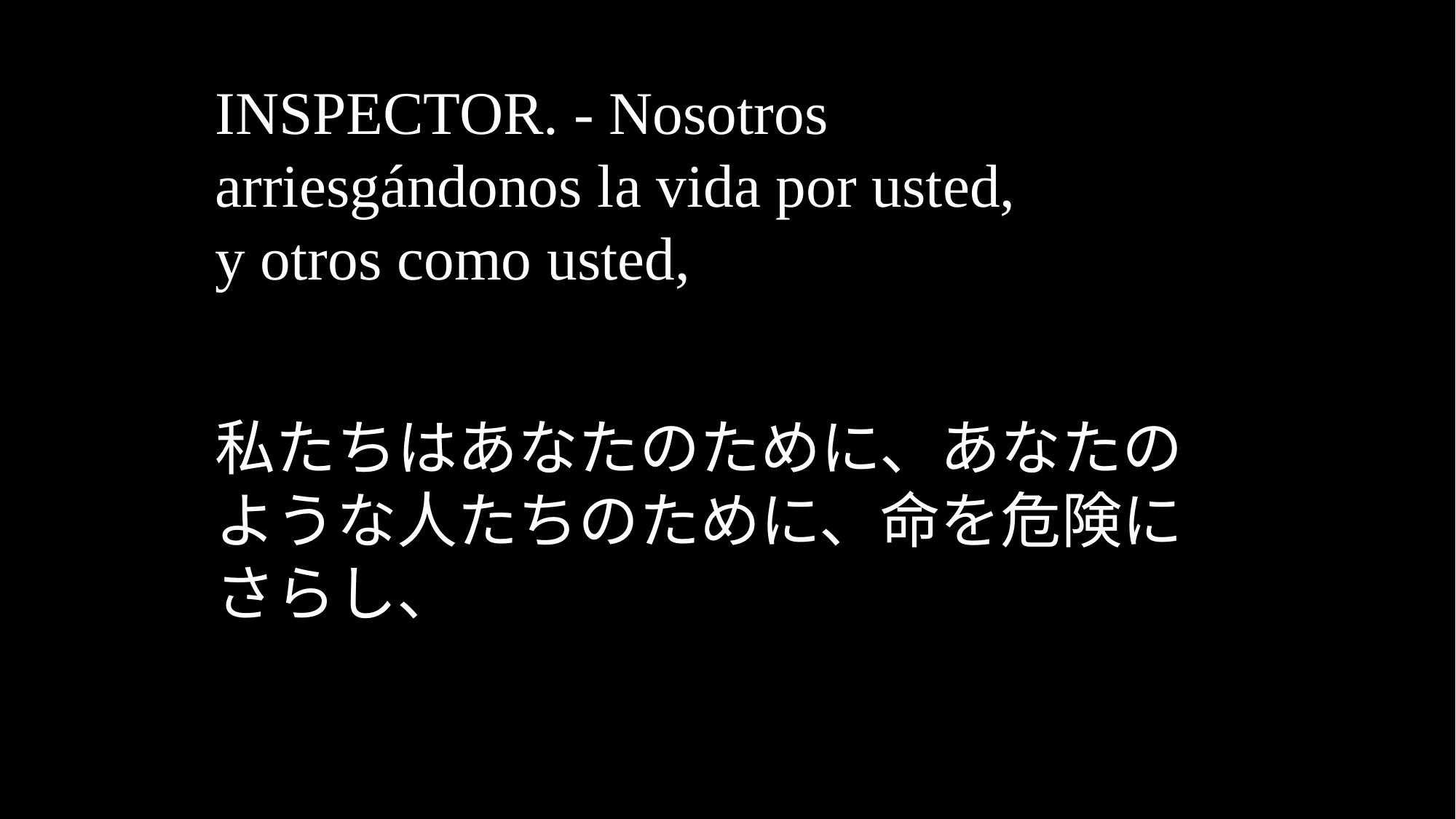

INSPECTOR. - Nosotros arriesgándonos la vida por usted, y otros como usted,

私たちはあなたのために、あなたのような人たちのために、命を危険にさらし、